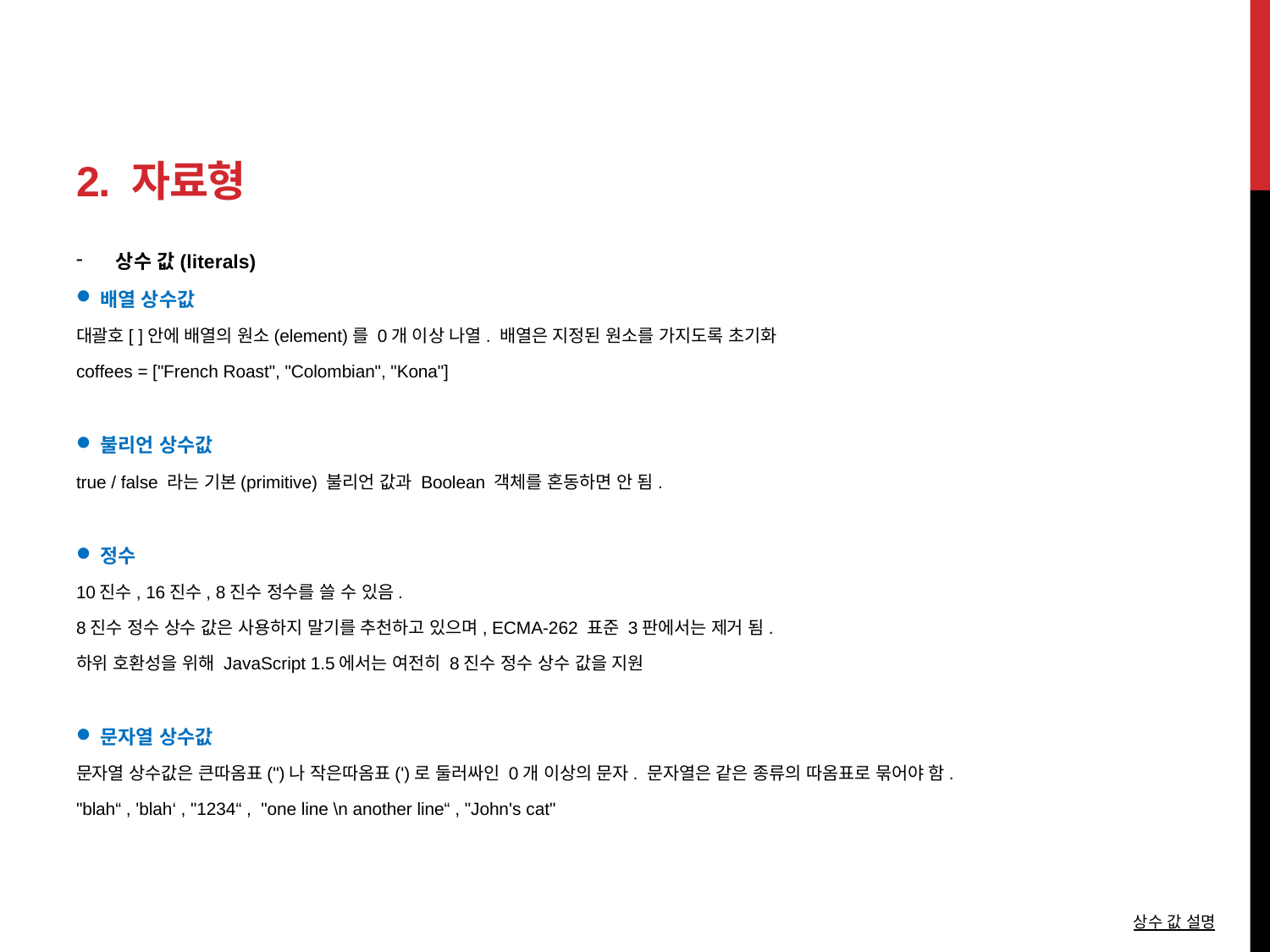

# 2. 자료형
상수 값(literals)
배열 상수값
대괄호[ ]안에 배열의 원소(element)를 0개 이상 나열. 배열은 지정된 원소를 가지도록 초기화
coffees = ["French Roast", "Colombian", "Kona"]

불리언 상수값
true / false 라는 기본(primitive) 불리언 값과 Boolean 객체를 혼동하면 안 됨.

정수
10진수, 16진수, 8진수 정수를 쓸 수 있음.
8진수 정수 상수 값은 사용하지 말기를 추천하고 있으며, ECMA-262 표준 3판에서는 제거 됨.
하위 호환성을 위해 JavaScript 1.5에서는 여전히 8진수 정수 상수 값을 지원

문자열 상수값
문자열 상수값은 큰따옴표(")나 작은따옴표(')로 둘러싸인 0개 이상의 문자. 문자열은 같은 종류의 따옴표로 묶어야 함.
"blah“ , 'blah‘ , "1234“ ,  "one line \n another line“ , "John's cat"

상수 값 설명